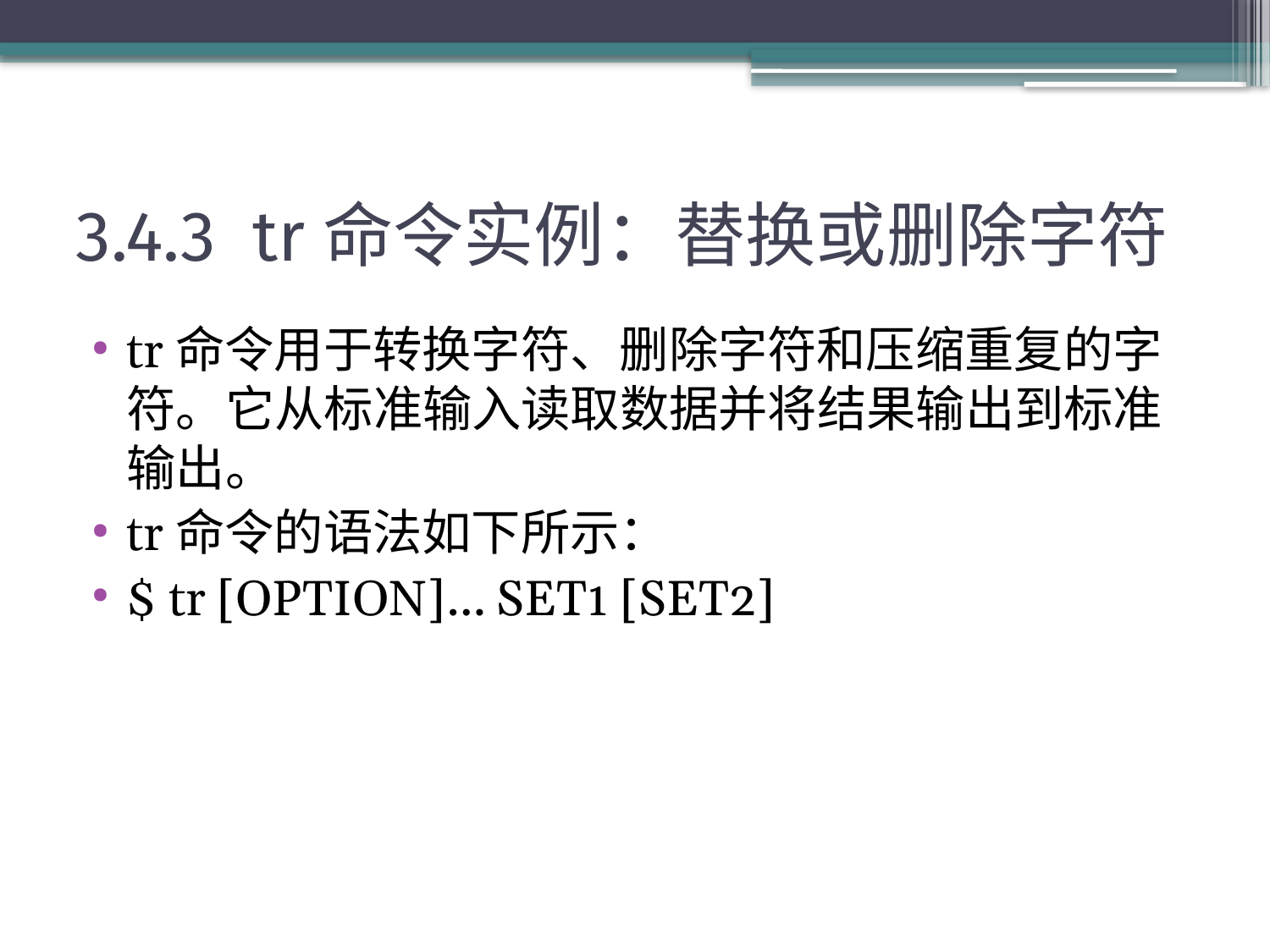

# 3.4.3  tr命令实例：替换或删除字符
tr命令用于转换字符、删除字符和压缩重复的字符。它从标准输入读取数据并将结果输出到标准输出。
tr命令的语法如下所示：
$ tr [OPTION]… SET1 [SET2]